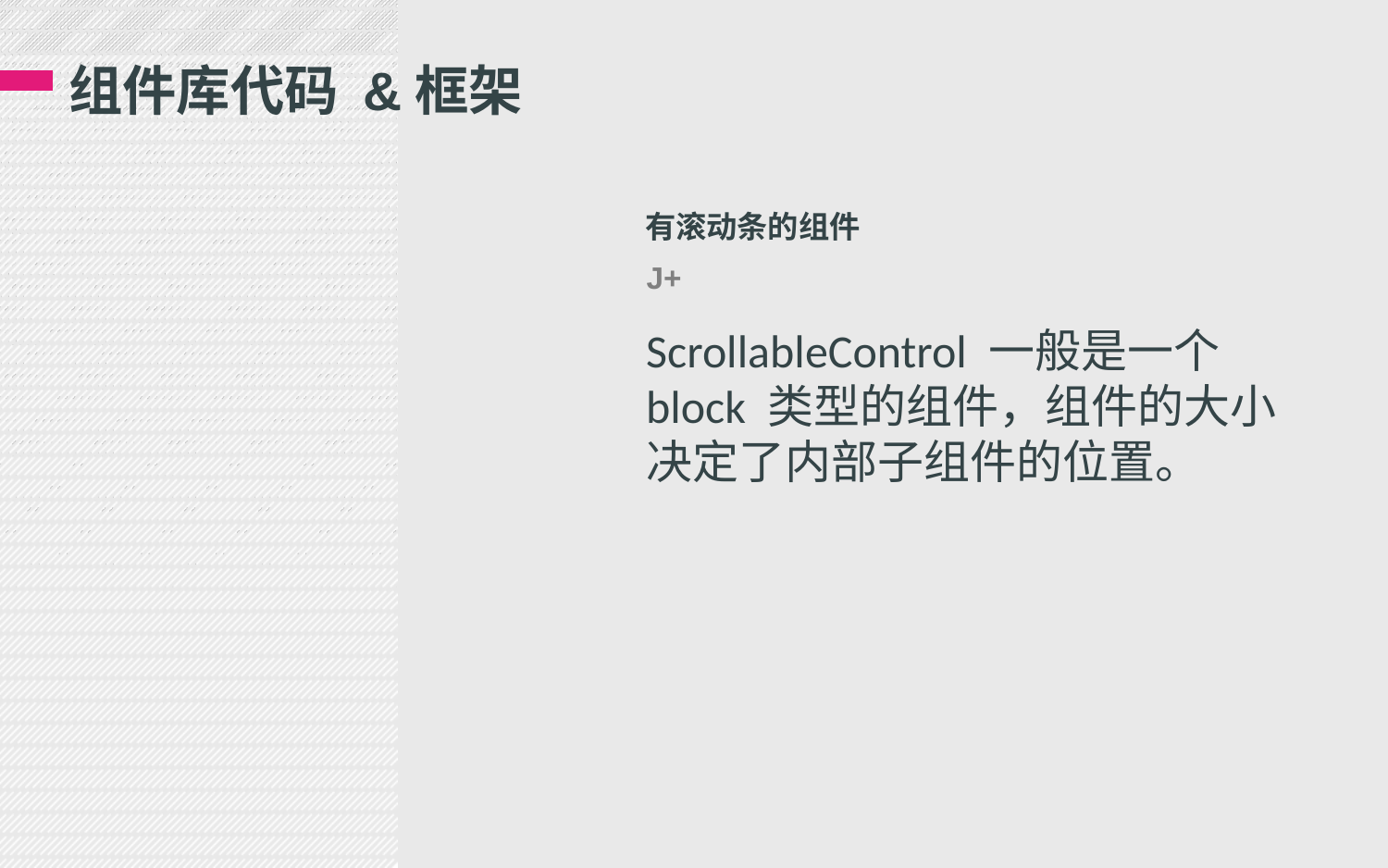

# 组件库代码 &框架
有滚动条的组件
J+
ScrollableControl 一般是一个 block 类型的组件，组件的大小决定了内部子组件的位置。